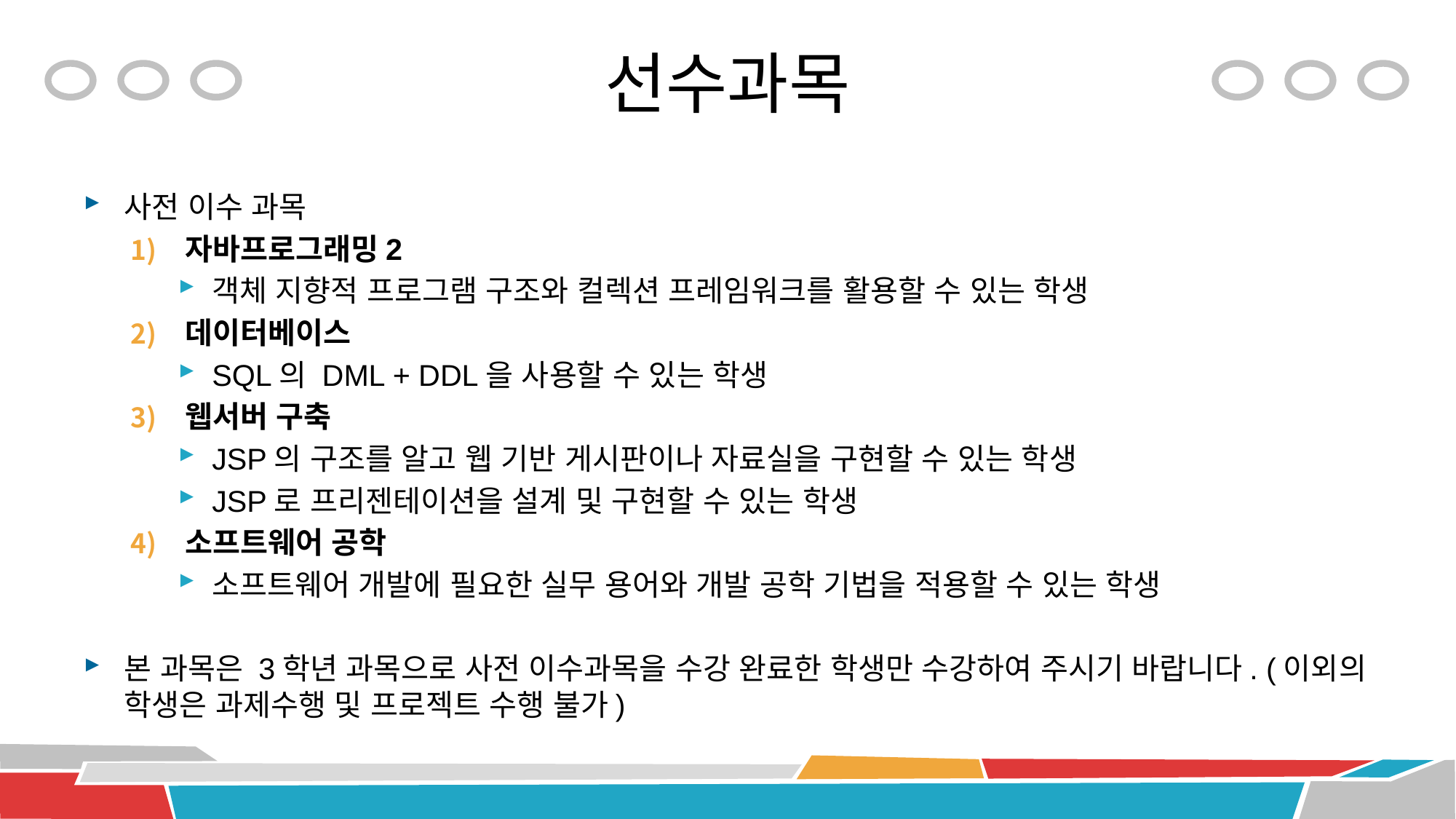

# 선수과목
사전 이수 과목
자바프로그래밍2
객체 지향적 프로그램 구조와 컬렉션 프레임워크를 활용할 수 있는 학생
데이터베이스
SQL의 DML + DDL을 사용할 수 있는 학생
웹서버 구축
JSP의 구조를 알고 웹 기반 게시판이나 자료실을 구현할 수 있는 학생
JSP로 프리젠테이션을 설계 및 구현할 수 있는 학생
소프트웨어 공학
소프트웨어 개발에 필요한 실무 용어와 개발 공학 기법을 적용할 수 있는 학생

본 과목은 3학년 과목으로 사전 이수과목을 수강 완료한 학생만 수강하여 주시기 바랍니다. (이외의 학생은 과제수행 및 프로젝트 수행 불가)